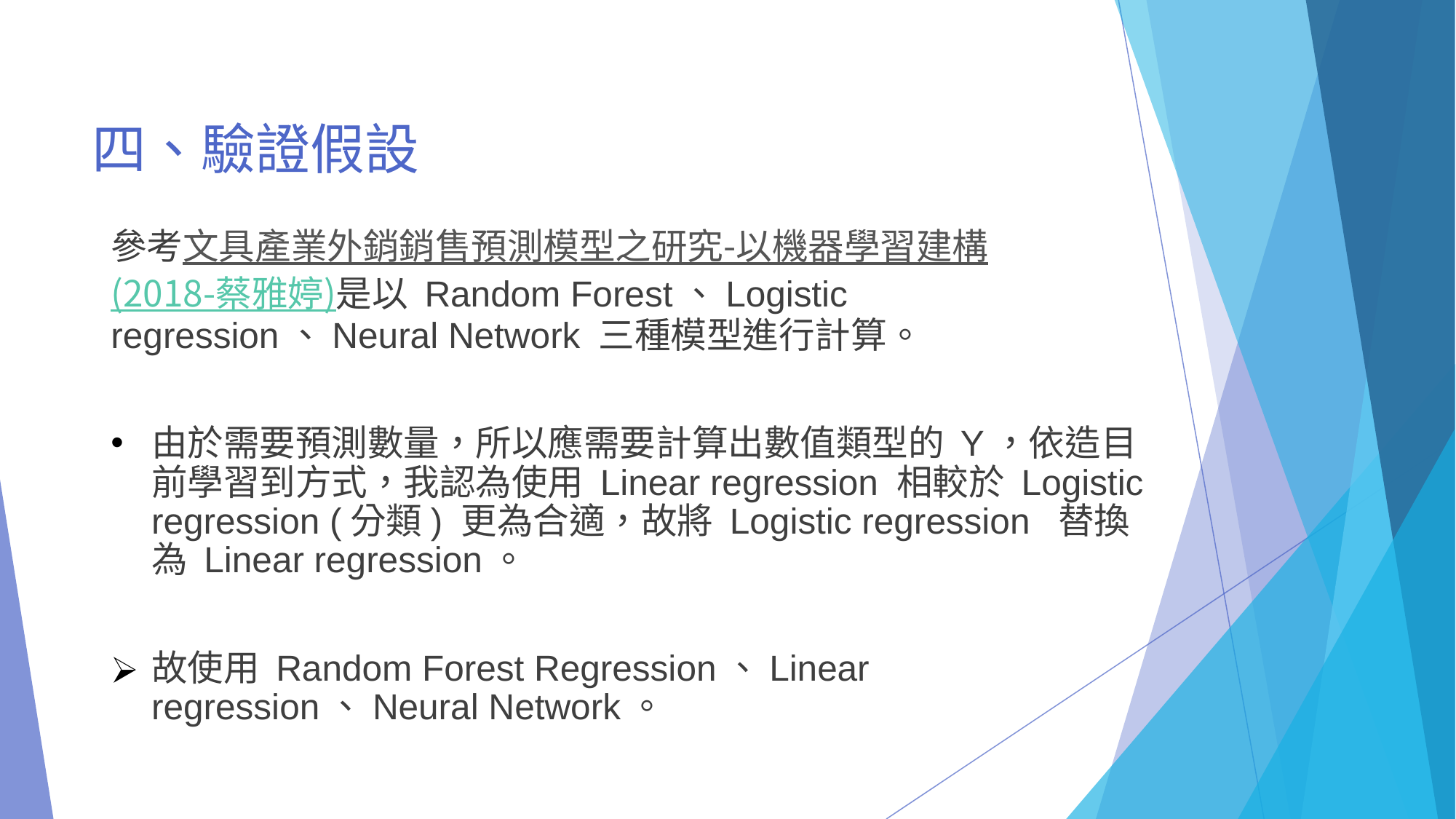

# 四、驗證假設
參考文具產業外銷銷售預測模型之研究-以機器學習建構(2018-蔡雅婷)是以 Random Forest、Logistic regression、Neural Network 三種模型進行計算。

由於需要預測數量，所以應需要計算出數值類型的 Y，依造目前學習到方式，我認為使用 Linear regression 相較於 Logistic regression (分類) 更為合適，故將 Logistic regression  替換為 Linear regression。

故使用 Random Forest Regression、Linear regression、Neural Network。